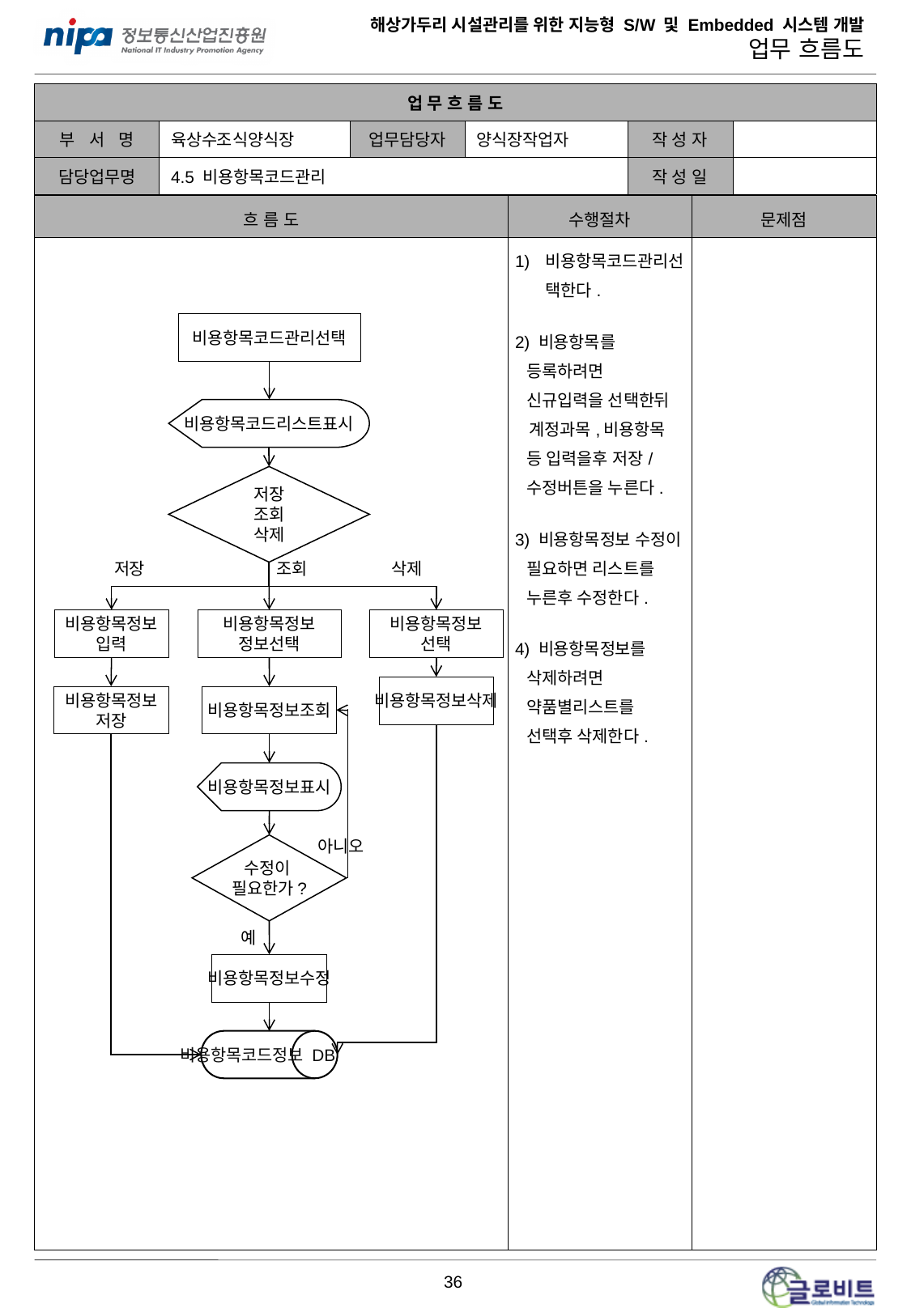

| 업 무 흐 름 도 |  |  |  |  |  |
| --- | --- | --- | --- | --- | --- |
| 부 서 명 | 육상수조식양식장 | 업무담당자 | 양식장작업자 | 작 성 자 |  |
| 담당업무명 | 4.5 비용항목코드관리 |  |  | 작 성 일 |  |
| 흐 름 도 | 수행절차 | 문제점 |
| --- | --- | --- |
|  | 비용항목코드관리선택한다. 2) 비용항목를 등록하려면 신규입력을 선택한뒤 계정과목,비용항목 등 입력을후 저장/수정버튼을 누른다. 3) 비용항목정보 수정이 필요하면 리스트를 누른후 수정한다. 4) 비용항목정보를 삭제하려면 약품별리스트를 선택후 삭제한다. |  |
비용항목코드관리선택
비용항목코드리스트표시
저장
조회
삭제
저장
조회
삭제
비용항목정보
입력
비용항목정보
정보선택
비용항목정보
선택
비용항목정보삭제
비용항목정보
저장
비용항목정보조회
비용항목정보표시
아니오
수정이
필요한가?
예
비용항목정보수정
비용항목코드정보 DB